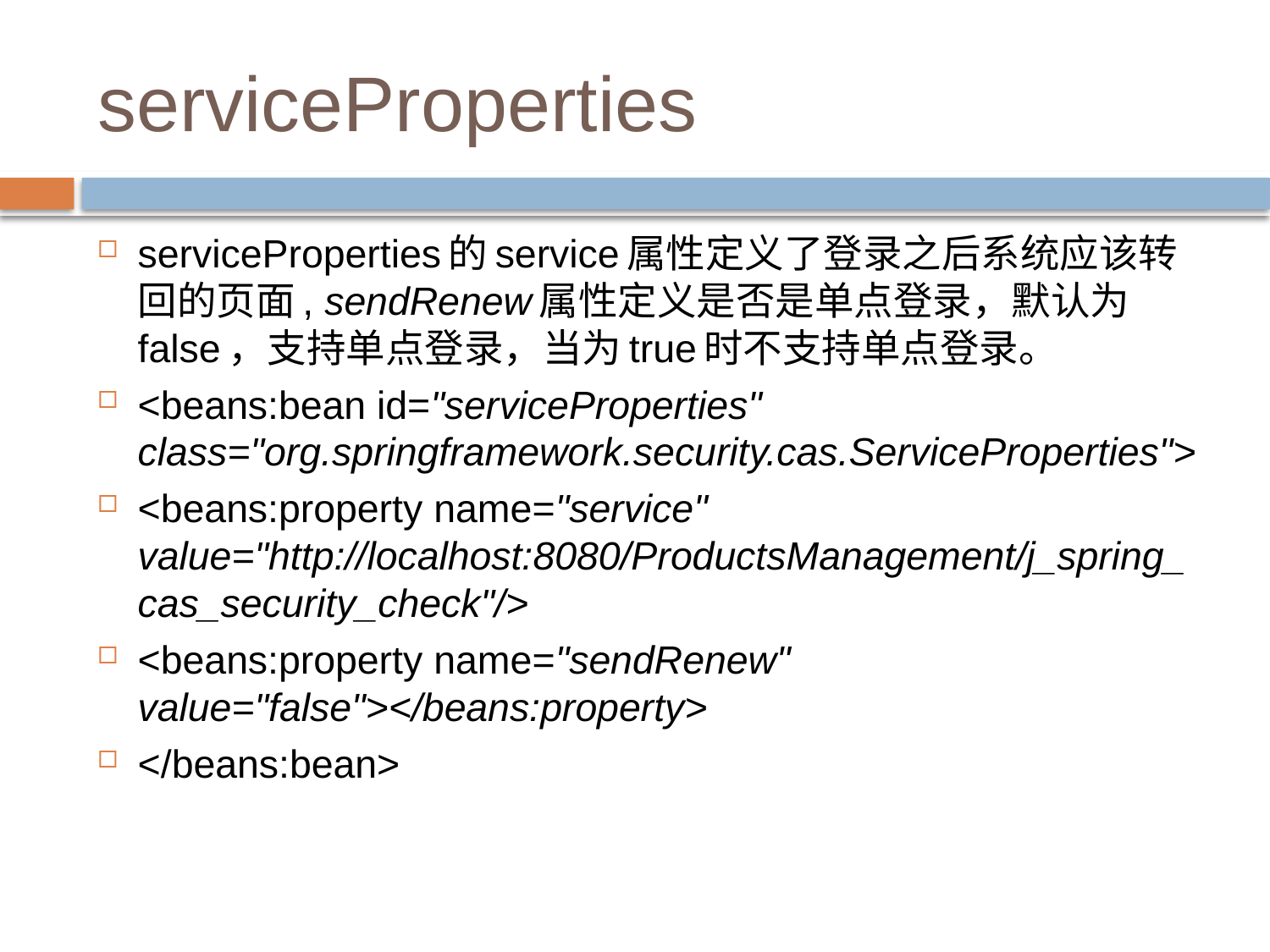

# serviceProperties
serviceProperties的service属性定义了登录之后系统应该转回的页面, sendRenew属性定义是否是单点登录，默认为false，支持单点登录，当为true时不支持单点登录。
<beans:bean id="serviceProperties" class="org.springframework.security.cas.ServiceProperties">
<beans:property name="service" value="http://localhost:8080/ProductsManagement/j_spring_cas_security_check"/>
<beans:property name="sendRenew" value="false"></beans:property>
</beans:bean>